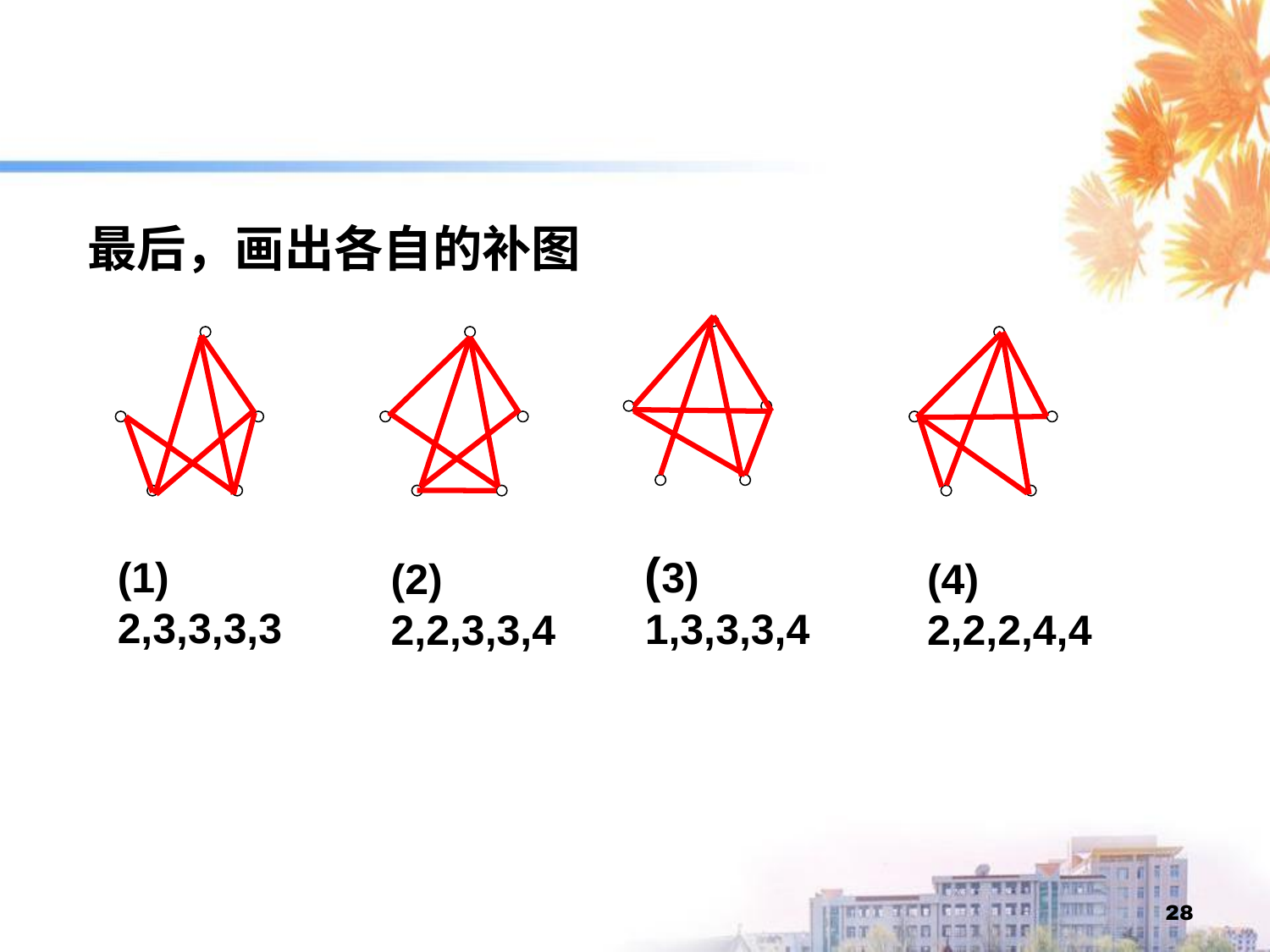

最后，画出各自的补图

(3) 1,3,3,3,4
(1) 2,3,3,3,3
(2) 2,2,3,3,4
(4) 2,2,2,4,4
28